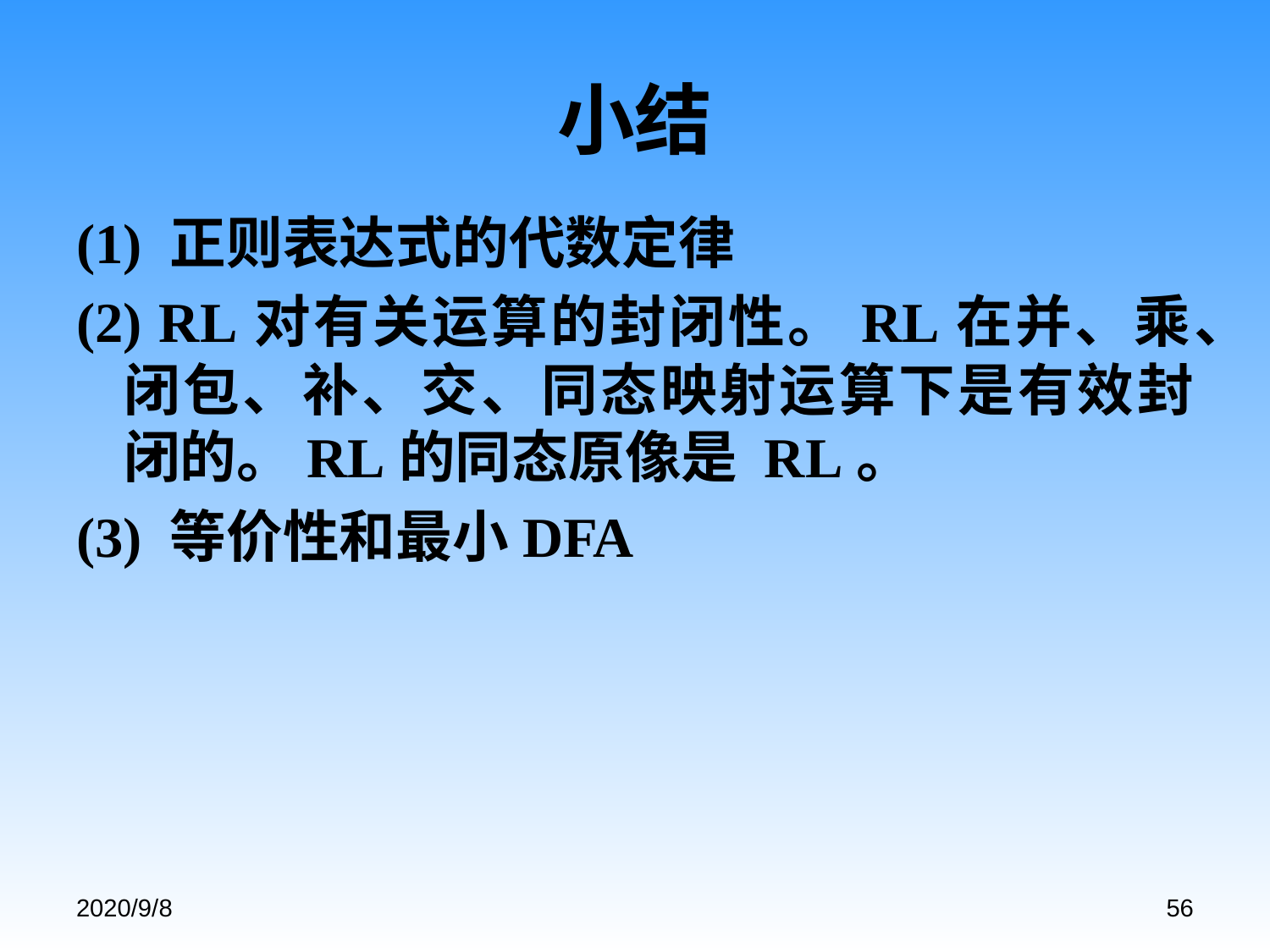

# 小结
(1) 正则表达式的代数定律
(2) RL对有关运算的封闭性。RL在并、乘、闭包、补、交、同态映射运算下是有效封闭的。RL的同态原像是 RL。
(3) 等价性和最小DFA
2020/9/8
56